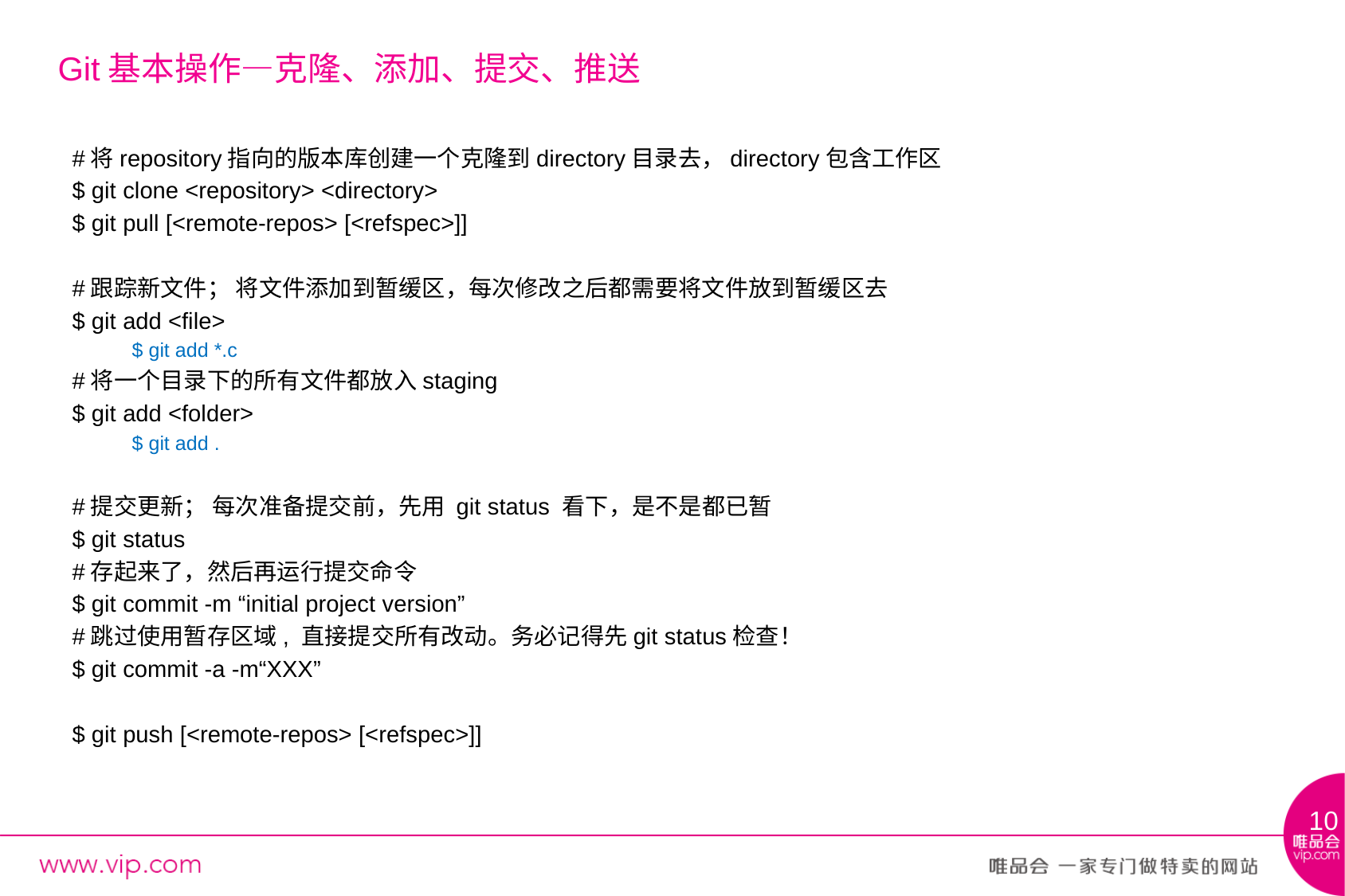

# Git基本操作—克隆、添加、提交、推送
#将repository指向的版本库创建一个克隆到directory目录去，directory包含工作区
$ git clone <repository> <directory>
$ git pull [<remote-repos> [<refspec>]]

#跟踪新文件； 将文件添加到暂缓区，每次修改之后都需要将文件放到暂缓区去
$ git add <file>
$ git add *.c
#将一个目录下的所有文件都放入staging
$ git add <folder>
$ git add .

#提交更新； 每次准备提交前，先用 git status 看下，是不是都已暂
$ git status
#存起来了，然后再运行提交命令
$ git commit -m “initial project version”
#跳过使用暂存区域, 直接提交所有改动。务必记得先git status检查！
$ git commit -a -m“XXX”

$ git push [<remote-repos> [<refspec>]]